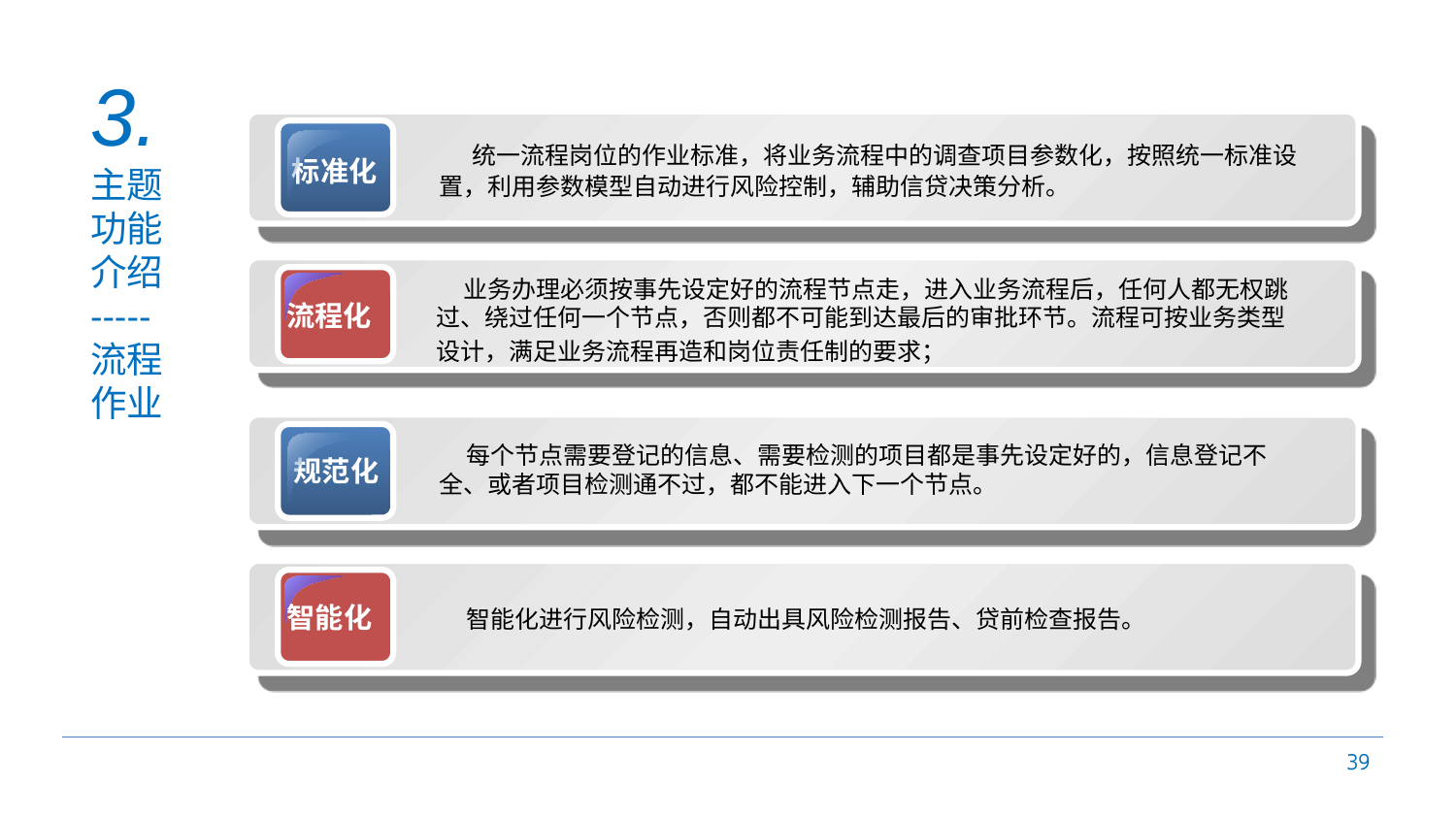

# 3. 主题 功能 介绍 ----- 流程 作业

标准化
   统一流程岗位的作业标准，将业务流程中的调查项目参数化，按照统一标准设置，利用参数模型自动进行风险控制，辅助信贷决策分析。

    业务办理必须按事先设定好的流程节点走，进入业务流程后，任何人都无权跳
过、绕过任何一个节点，否则都不可能到达最后的审批环节。流程可按业务类型
设计，满足业务流程再造和岗位责任制的要求；

流程化

规范化
    每个节点需要登记的信息、需要检测的项目都是事先设定好的，信息登记不全、或者项目检测通不过，都不能进入下一个节点。

智能化
   智能化进行风险检测，自动出具风险检测报告、贷前检查报告。
39